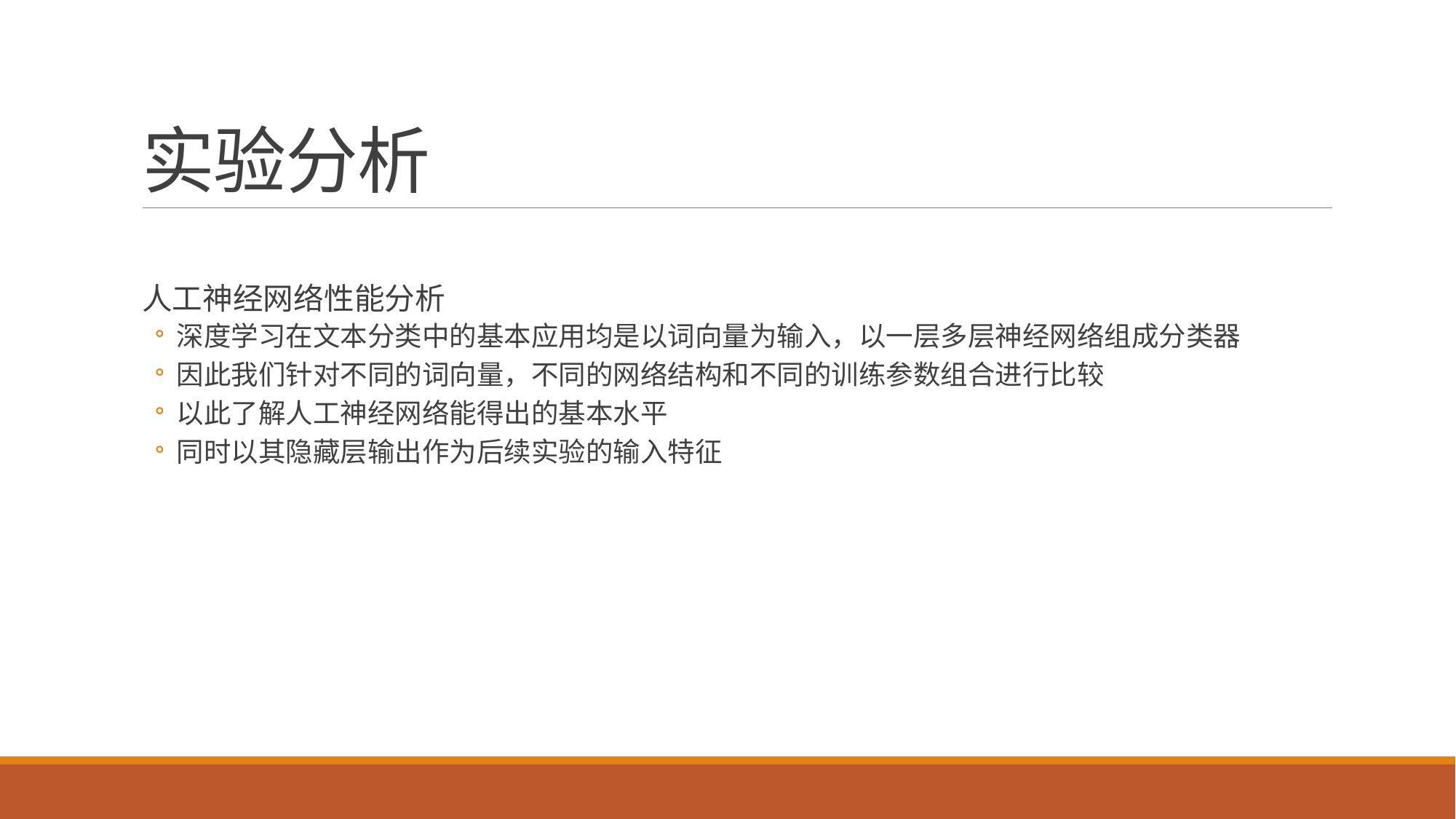

# 实验分析

人工神经网络性能分析
深度学习在文本分类中的基本应用均是以词向量为输入，以一层多层神经网络组成分类器
因此我们针对不同的词向量，不同的网络结构和不同的训练参数组合进行比较
以此了解人工神经网络能得出的基本水平
同时以其隐藏层输出作为后续实验的输入特征